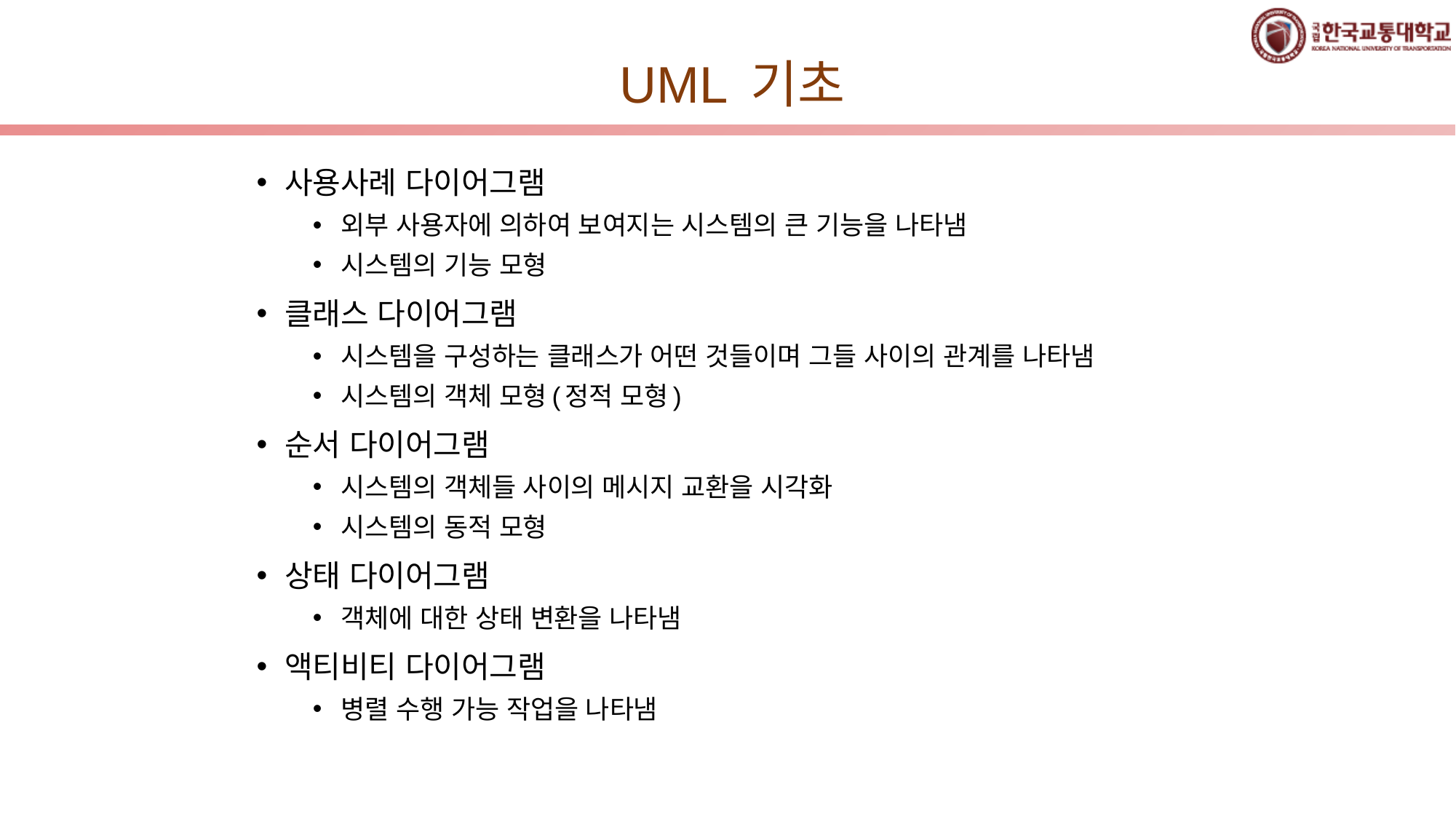

# UML 기초
사용사례 다이어그램
외부 사용자에 의하여 보여지는 시스템의 큰 기능을 나타냄
시스템의 기능 모형
클래스 다이어그램
시스템을 구성하는 클래스가 어떤 것들이며 그들 사이의 관계를 나타냄
시스템의 객체 모형(정적 모형)
순서 다이어그램
시스템의 객체들 사이의 메시지 교환을 시각화
시스템의 동적 모형
상태 다이어그램
객체에 대한 상태 변환을 나타냄
액티비티 다이어그램
병렬 수행 가능 작업을 나타냄